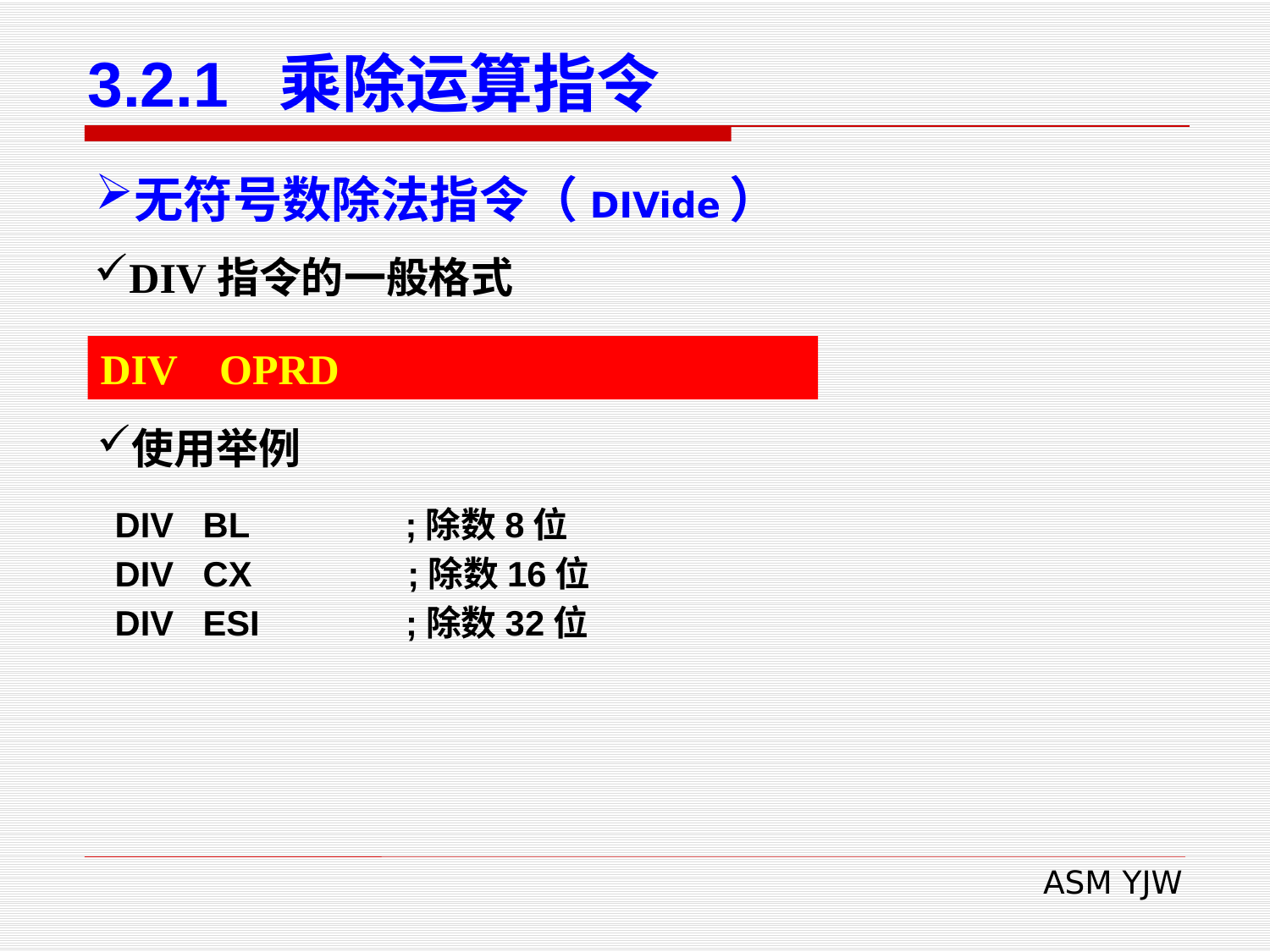

# 3.2.1  乘除运算指令
无符号数除法指令（DIVide）
DIV指令的一般格式
DIV    OPRD
使用举例
DIV   BL                ;除数8位
DIV   CX                ;除数16位
DIV   ESI               ;除数32位